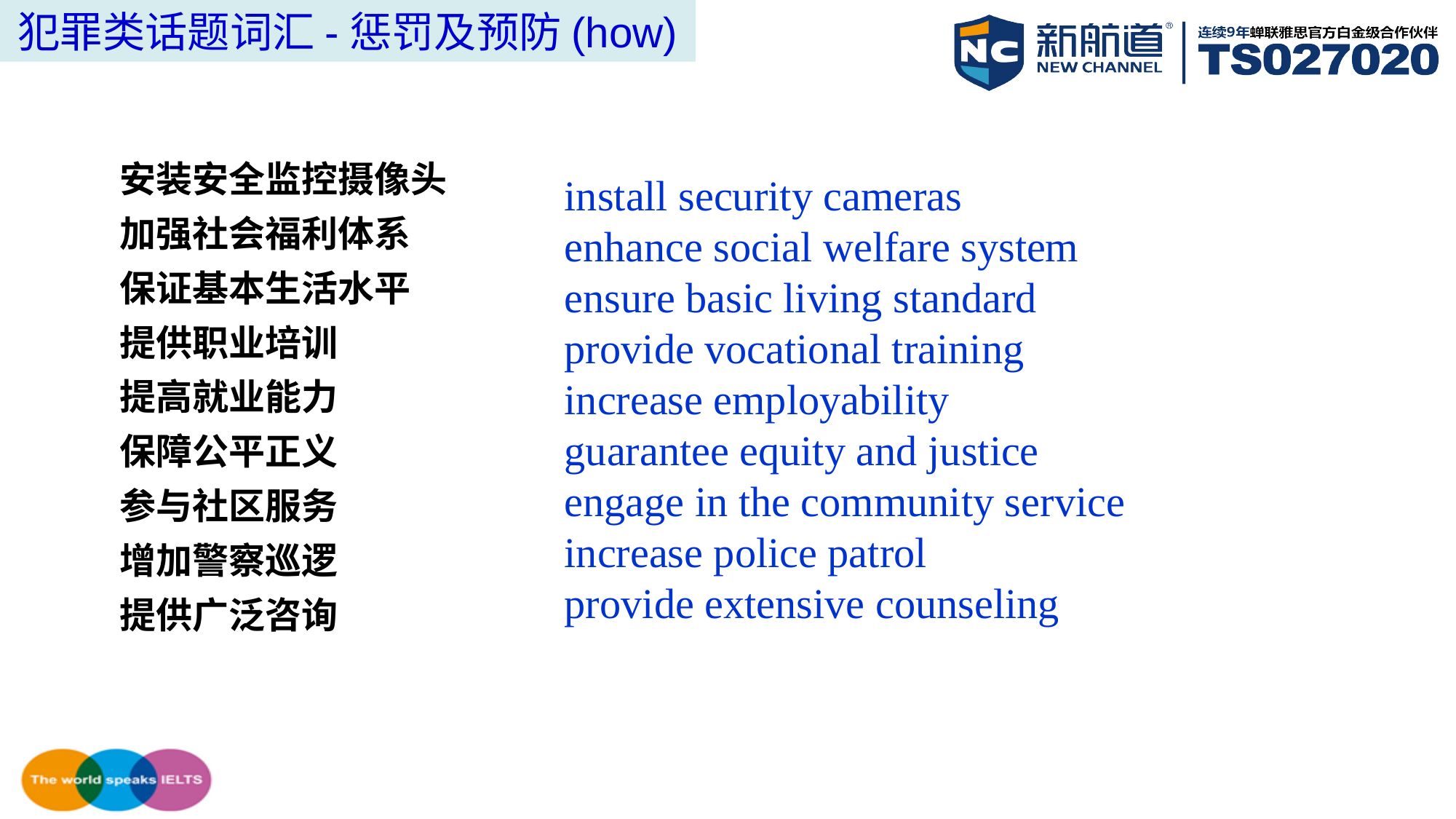

犯罪类话题词汇-惩罚及预防(how)
安装安全监控摄像头
加强社会福利体系
保证基本生活水平
提供职业培训
提高就业能力
保障公平正义
参与社区服务
增加警察巡逻
提供广泛咨询
install security cameras
enhance social welfare system
ensure basic living standard
provide vocational training
increase employability
guarantee equity and justice
engage in the community service
increase police patrol
provide extensive counseling